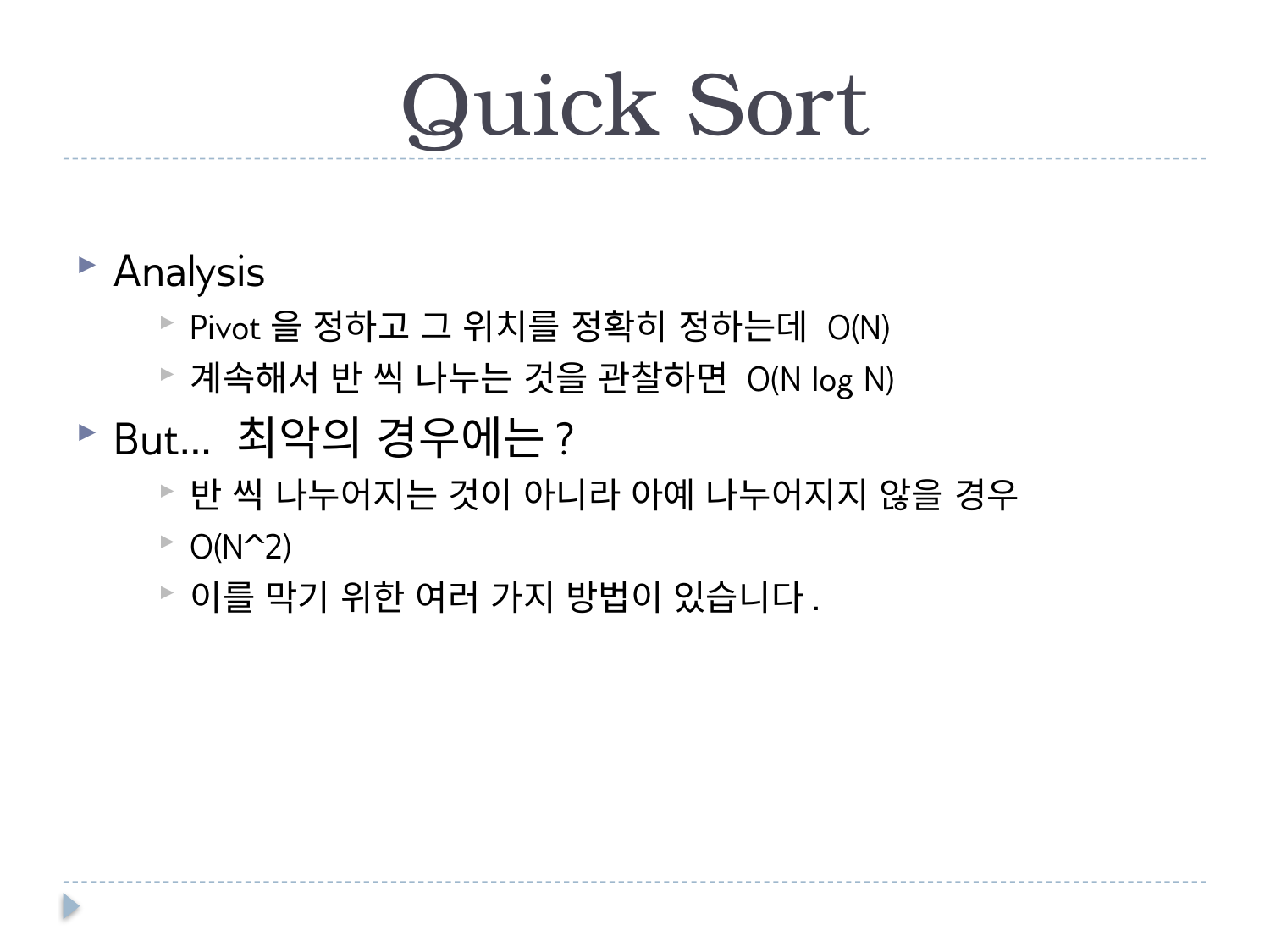

# Quick Sort

Analysis
Pivot을 정하고 그 위치를 정확히 정하는데 O(N)
계속해서 반 씩 나누는 것을 관찰하면 O(N log N)
But… 최악의 경우에는?
반 씩 나누어지는 것이 아니라 아예 나누어지지 않을 경우
O(N^2)
이를 막기 위한 여러 가지 방법이 있습니다.